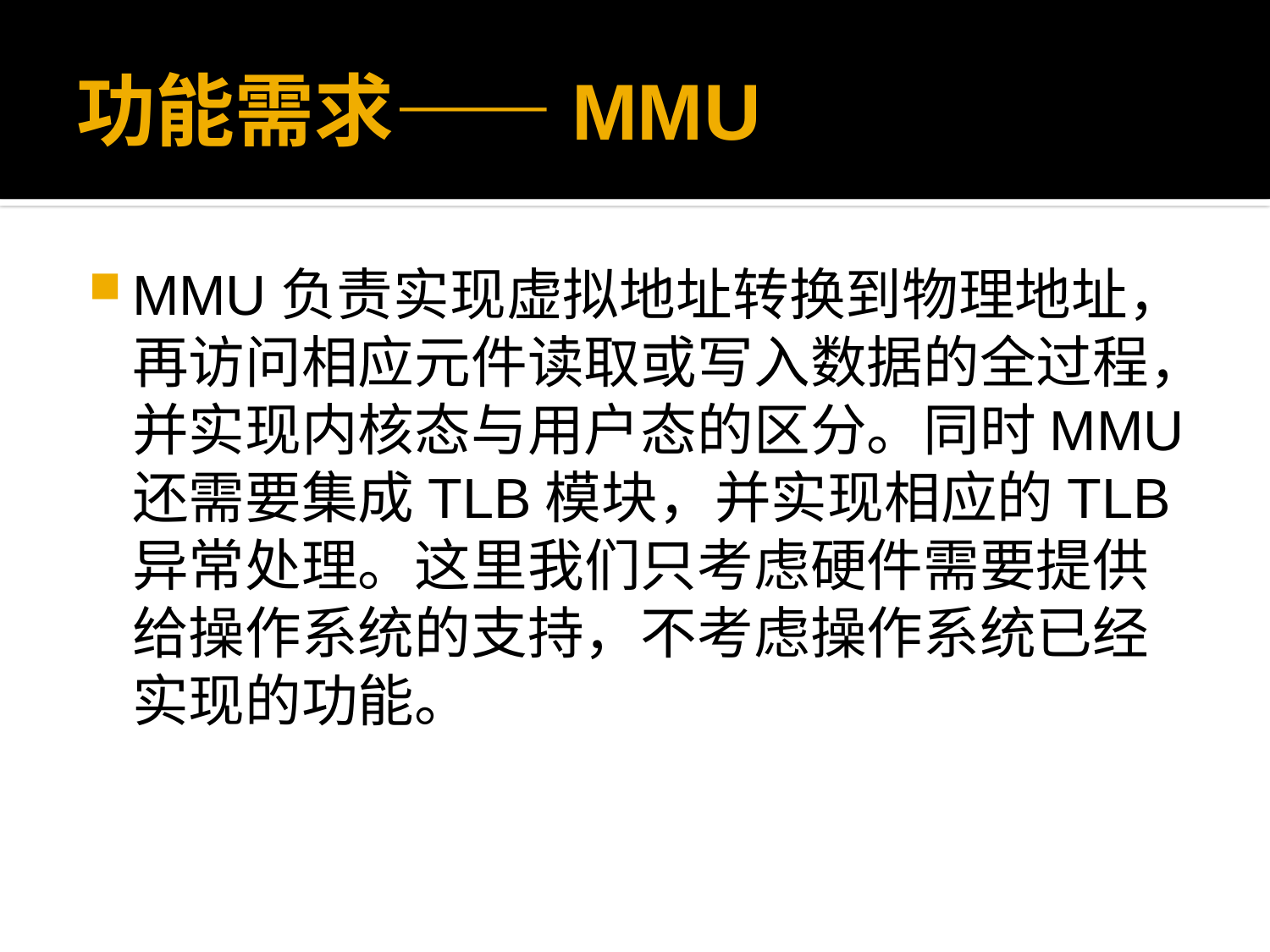

# 功能需求——MMU
MMU负责实现虚拟地址转换到物理地址，再访问相应元件读取或写入数据的全过程，并实现内核态与用户态的区分。同时MMU还需要集成TLB模块，并实现相应的TLB异常处理。这里我们只考虑硬件需要提供给操作系统的支持，不考虑操作系统已经实现的功能。